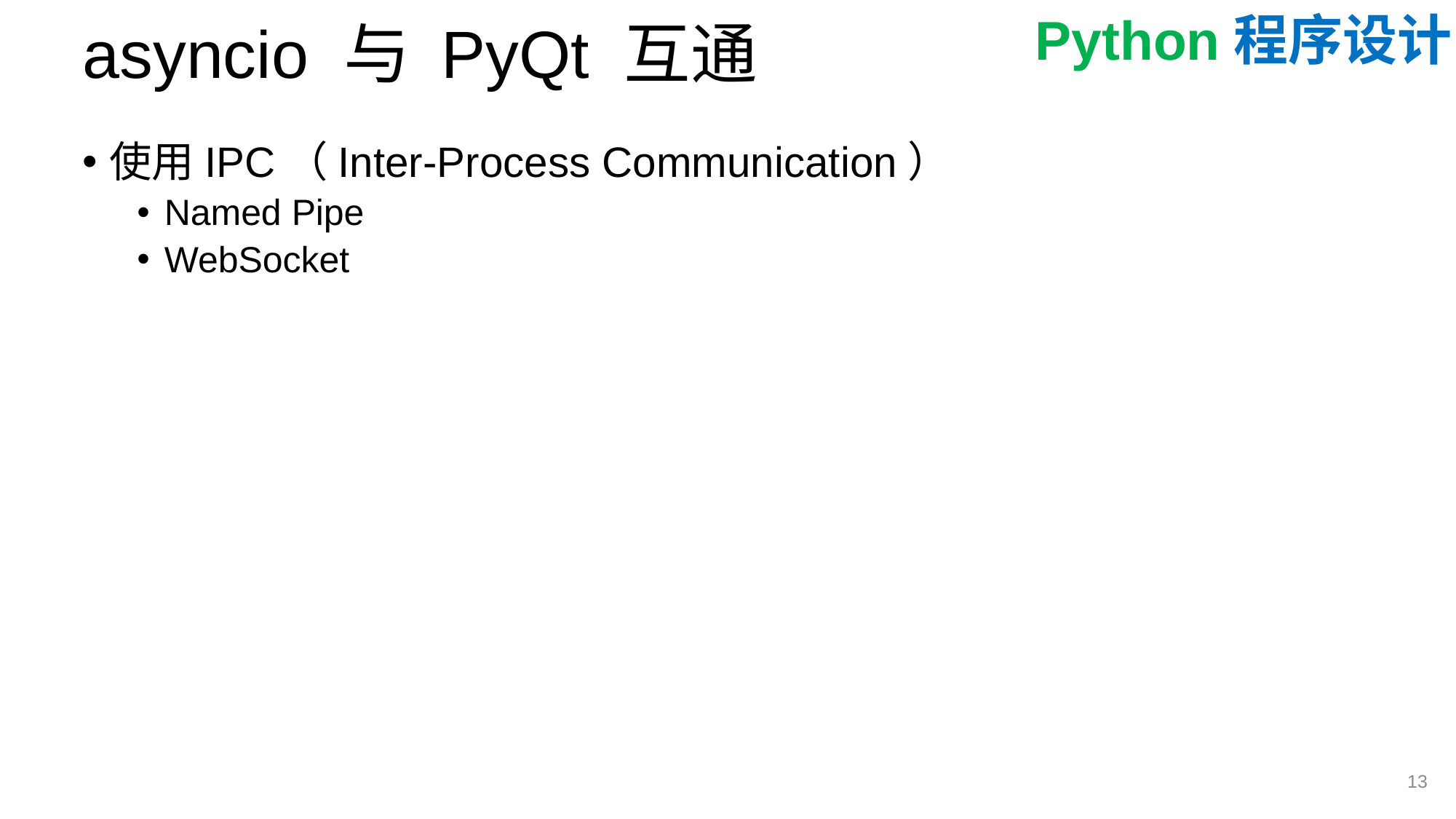

# asyncio 与 PyQt 互通
使用IPC（Inter-Process Communication）
Named Pipe
WebSocket
13